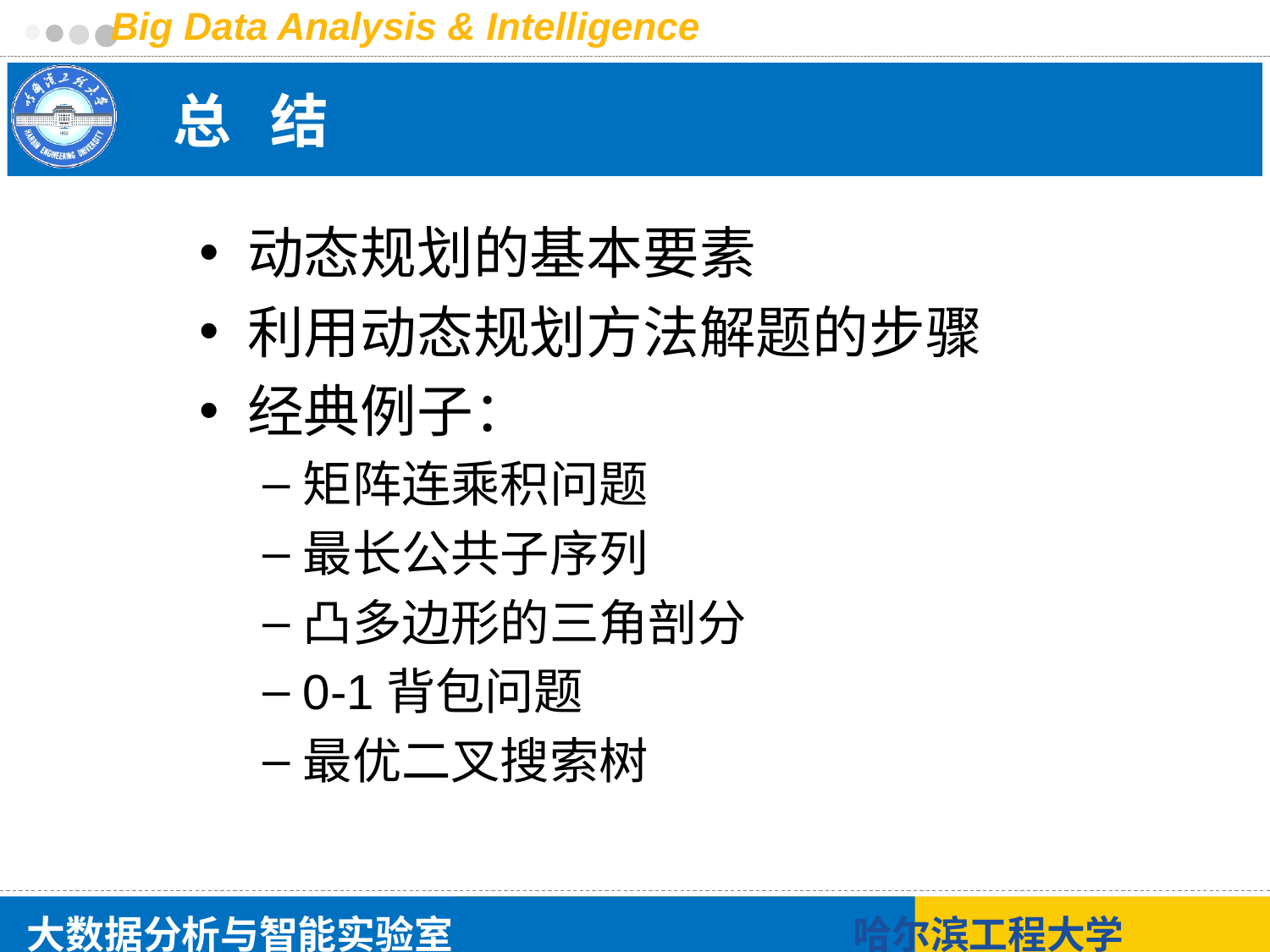

# 总   结
动态规划的基本要素
利用动态规划方法解题的步骤
经典例子：
矩阵连乘积问题
最长公共子序列
凸多边形的三角剖分
0-1背包问题
最优二叉搜索树